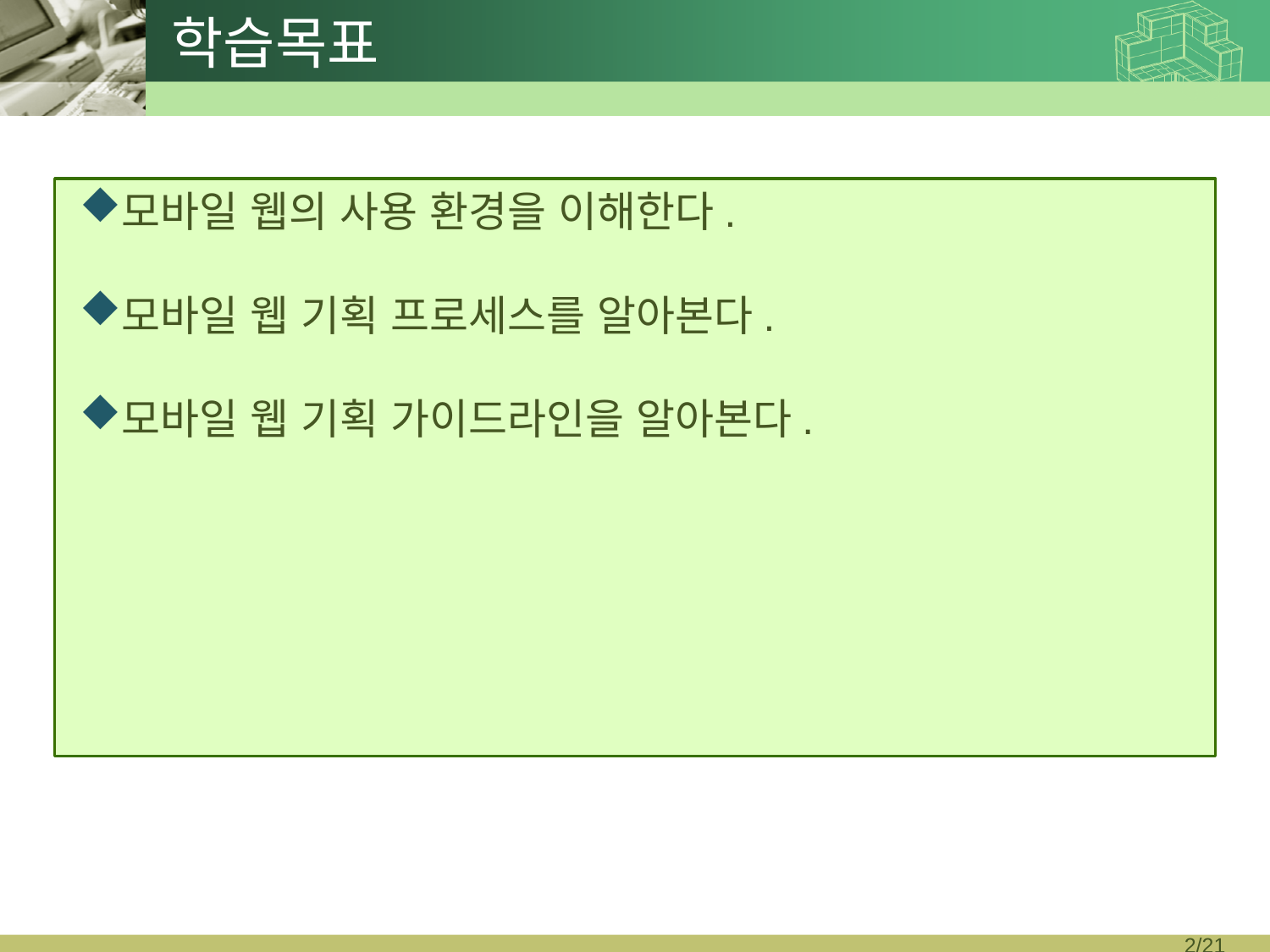

학습목표
모바일 웹의 사용 환경을 이해한다.
모바일 웹 기획 프로세스를 알아본다.
모바일 웹 기획 가이드라인을 알아본다.